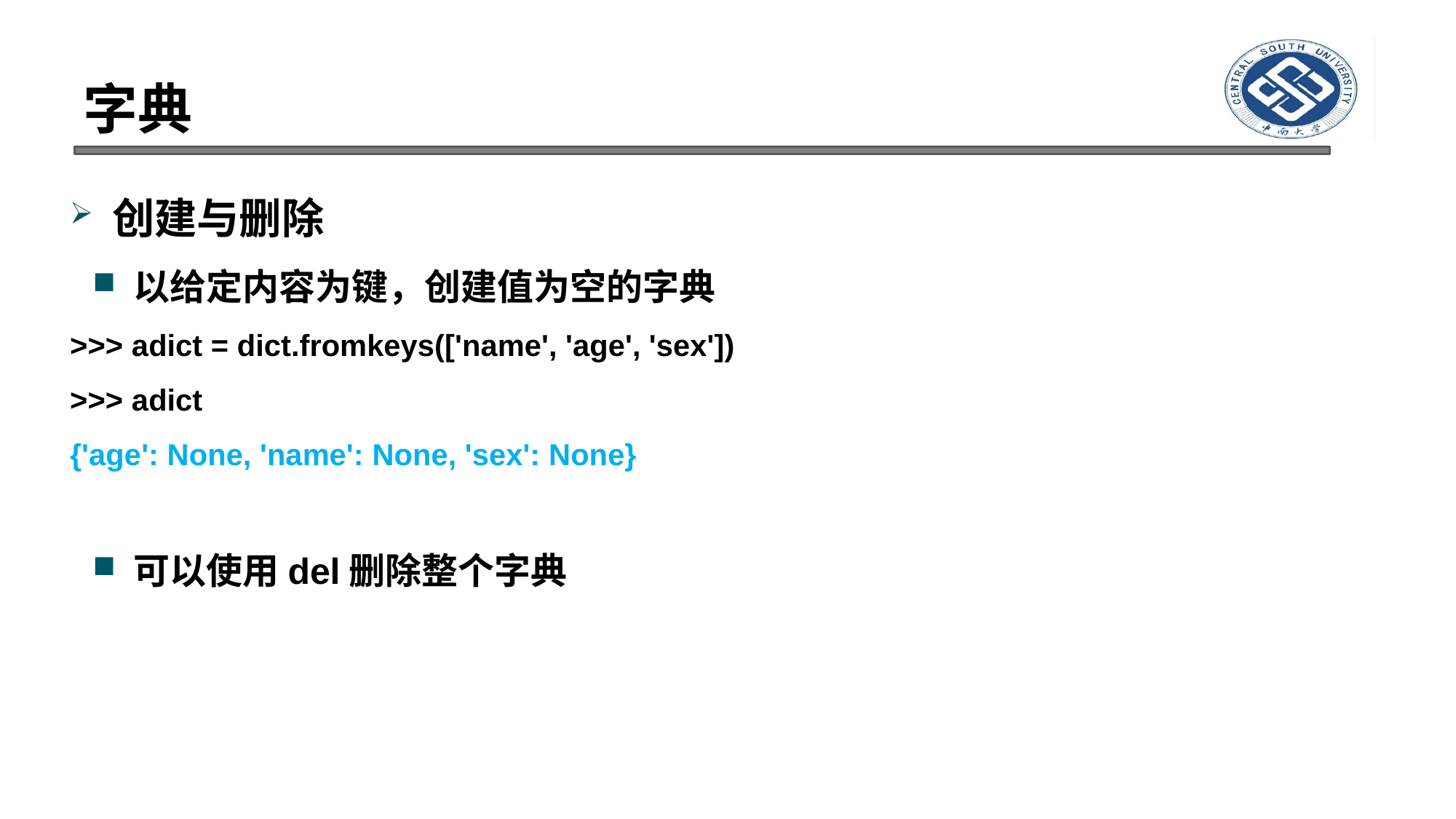

# 字典
创建与删除
以给定内容为键，创建值为空的字典
>>> adict = dict.fromkeys(['name', 'age', 'sex'])
>>> adict
{'age': None, 'name': None, 'sex': None}

可以使用del删除整个字典